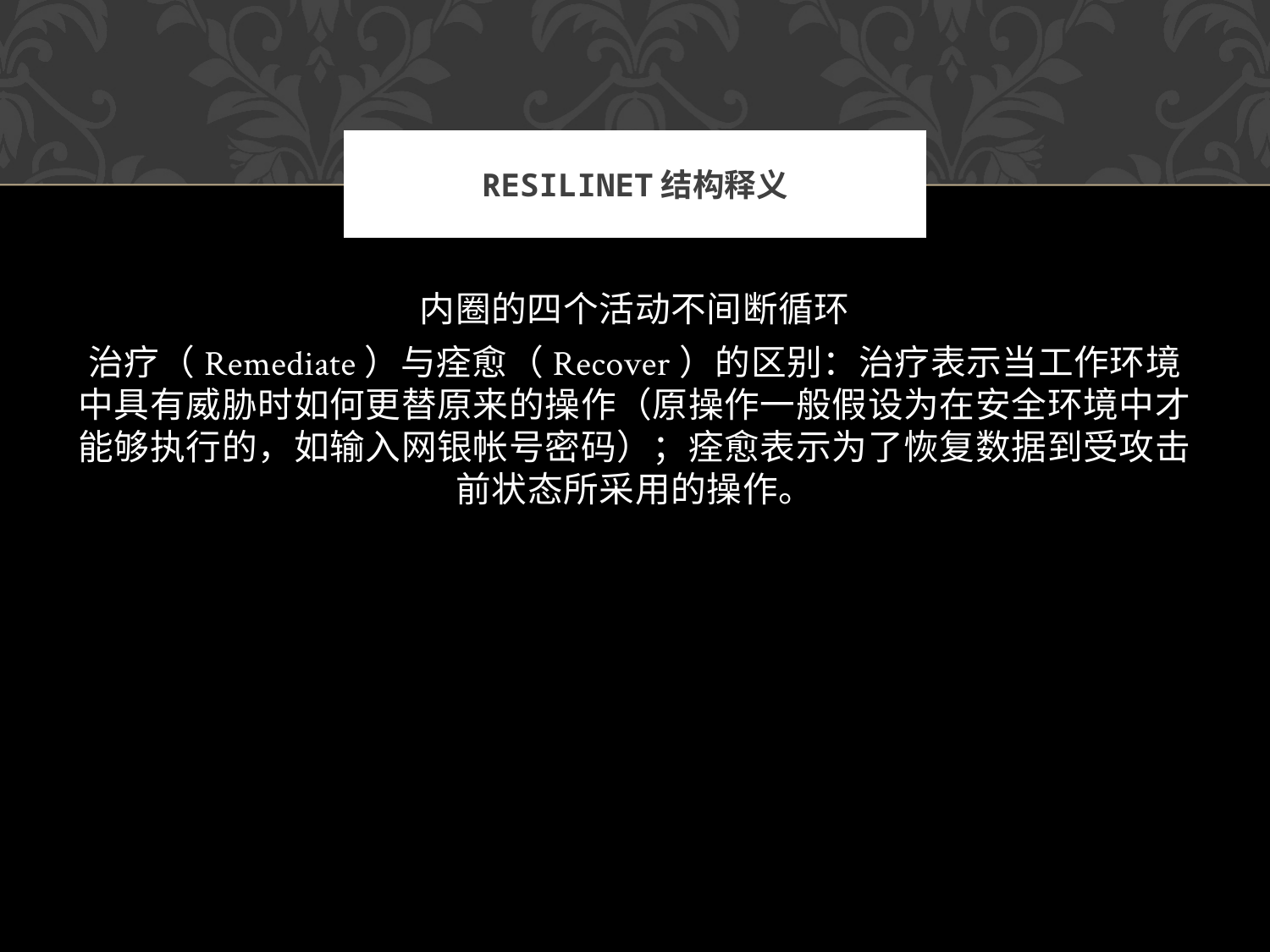

# Resilinet结构释义
内圈的四个活动不间断循环
治疗（Remediate）与痊愈（Recover）的区别：治疗表示当工作环境中具有威胁时如何更替原来的操作（原操作一般假设为在安全环境中才能够执行的，如输入网银帐号密码）；痊愈表示为了恢复数据到受攻击前状态所采用的操作。